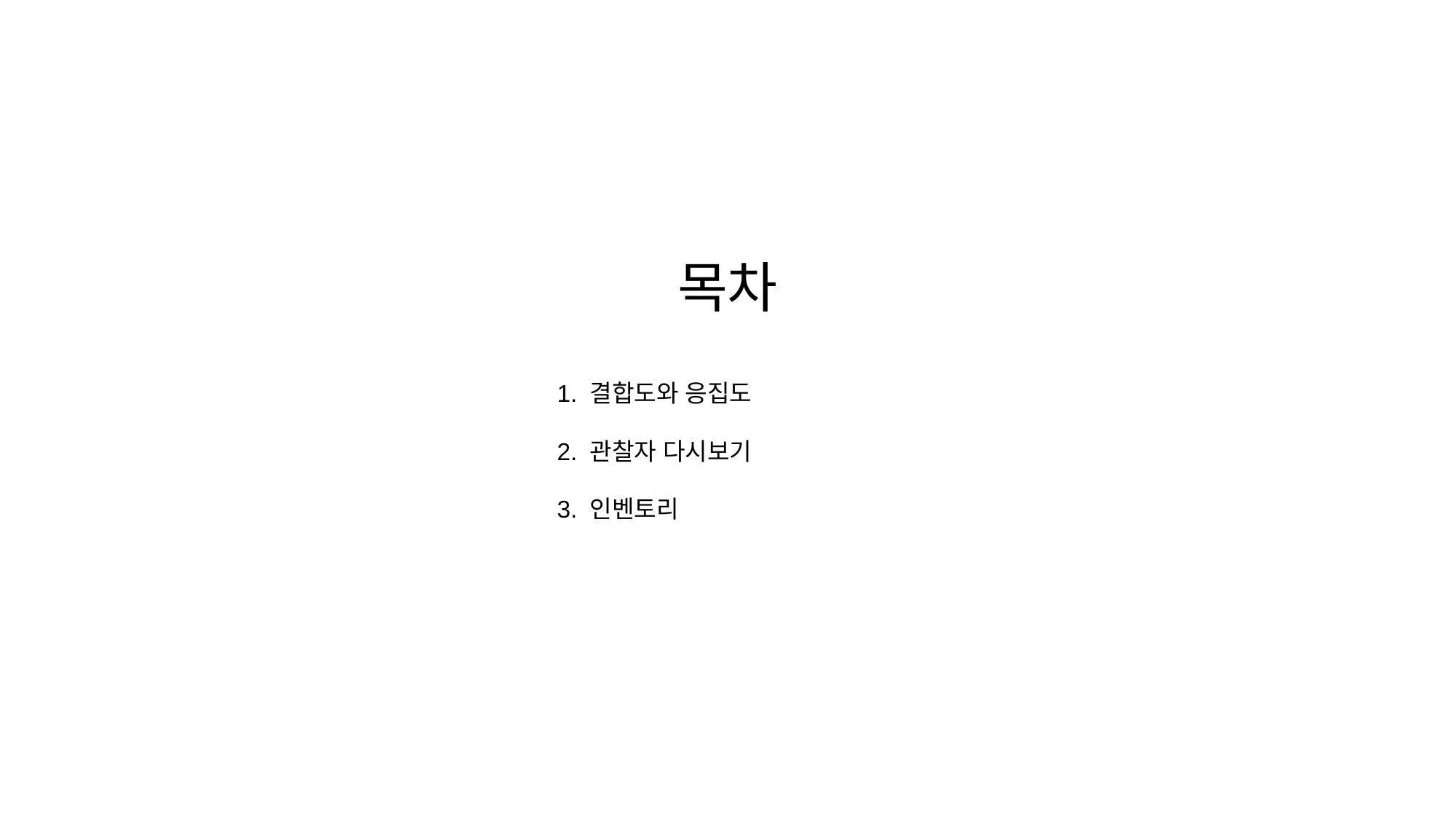

목차
1. 결합도와 응집도

2. 관찰자 다시보기

3. 인벤토리